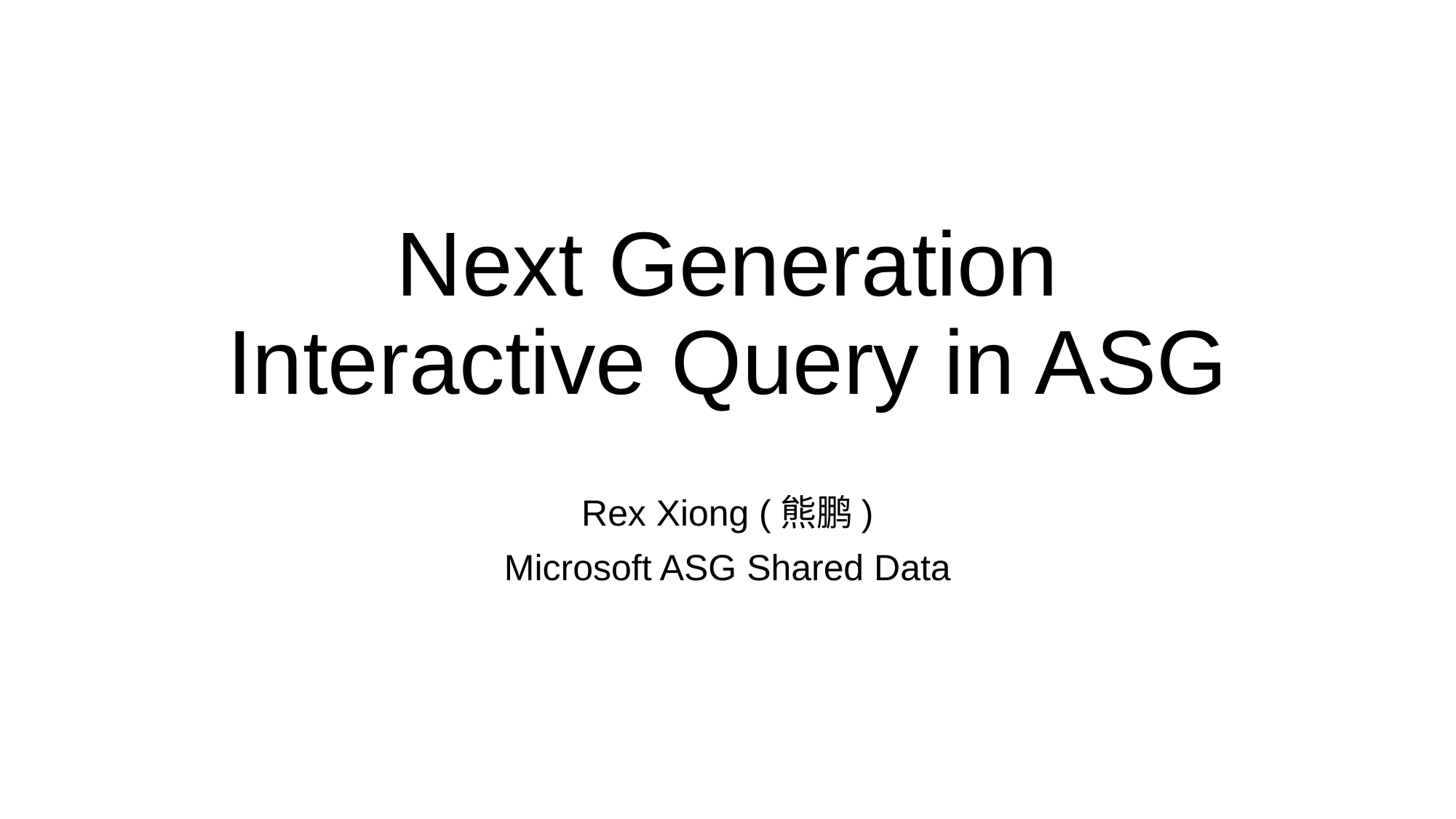

# Next Generation Interactive Query in ASG

Rex Xiong (熊鹏)
Microsoft ASG Shared Data